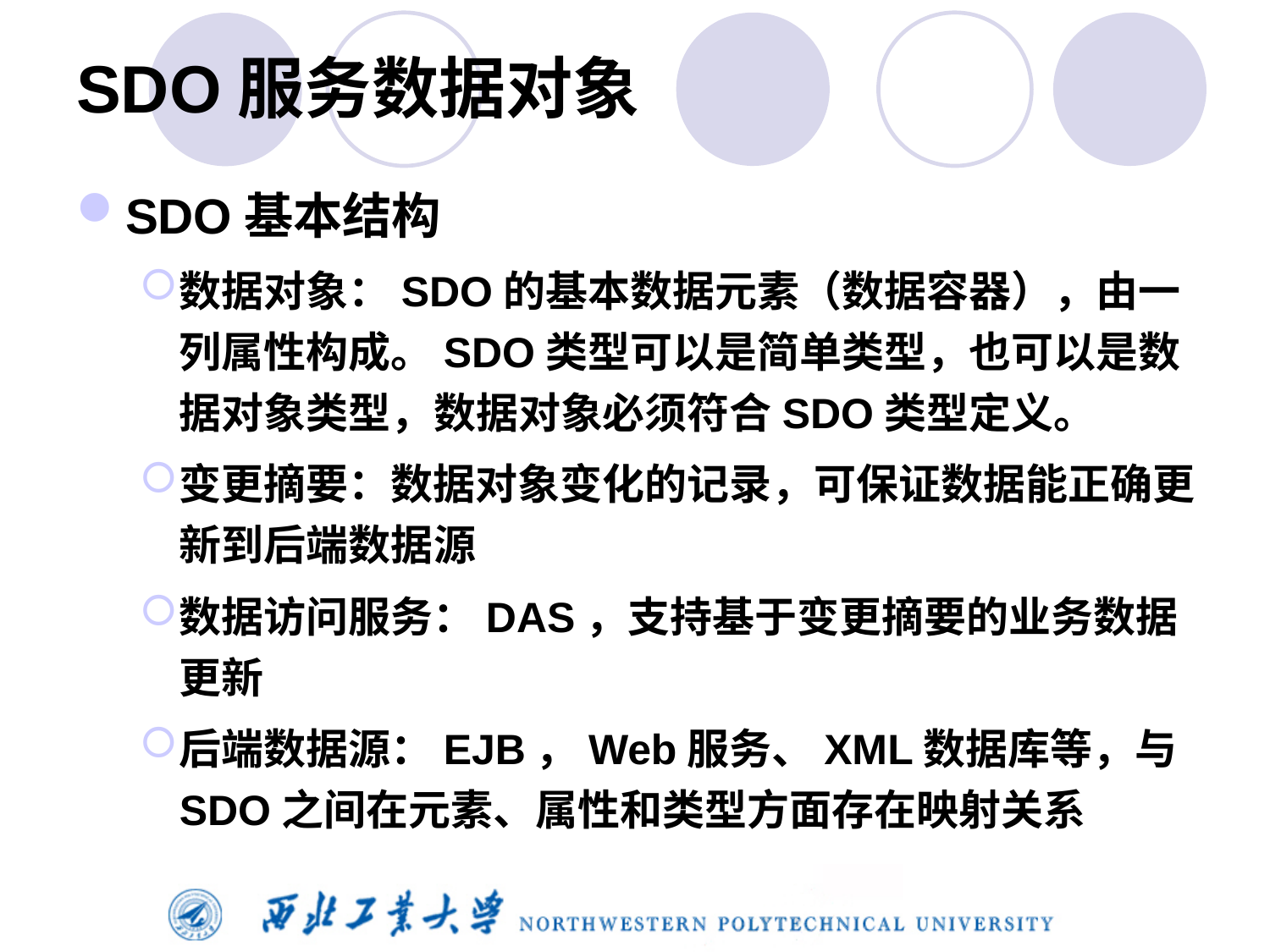

# SDO服务数据对象
SDO基本结构
数据对象：SDO的基本数据元素（数据容器），由一列属性构成。SDO类型可以是简单类型，也可以是数据对象类型，数据对象必须符合SDO类型定义。
变更摘要：数据对象变化的记录，可保证数据能正确更新到后端数据源
数据访问服务：DAS，支持基于变更摘要的业务数据更新
后端数据源：EJB，Web服务、XML数据库等，与SDO之间在元素、属性和类型方面存在映射关系